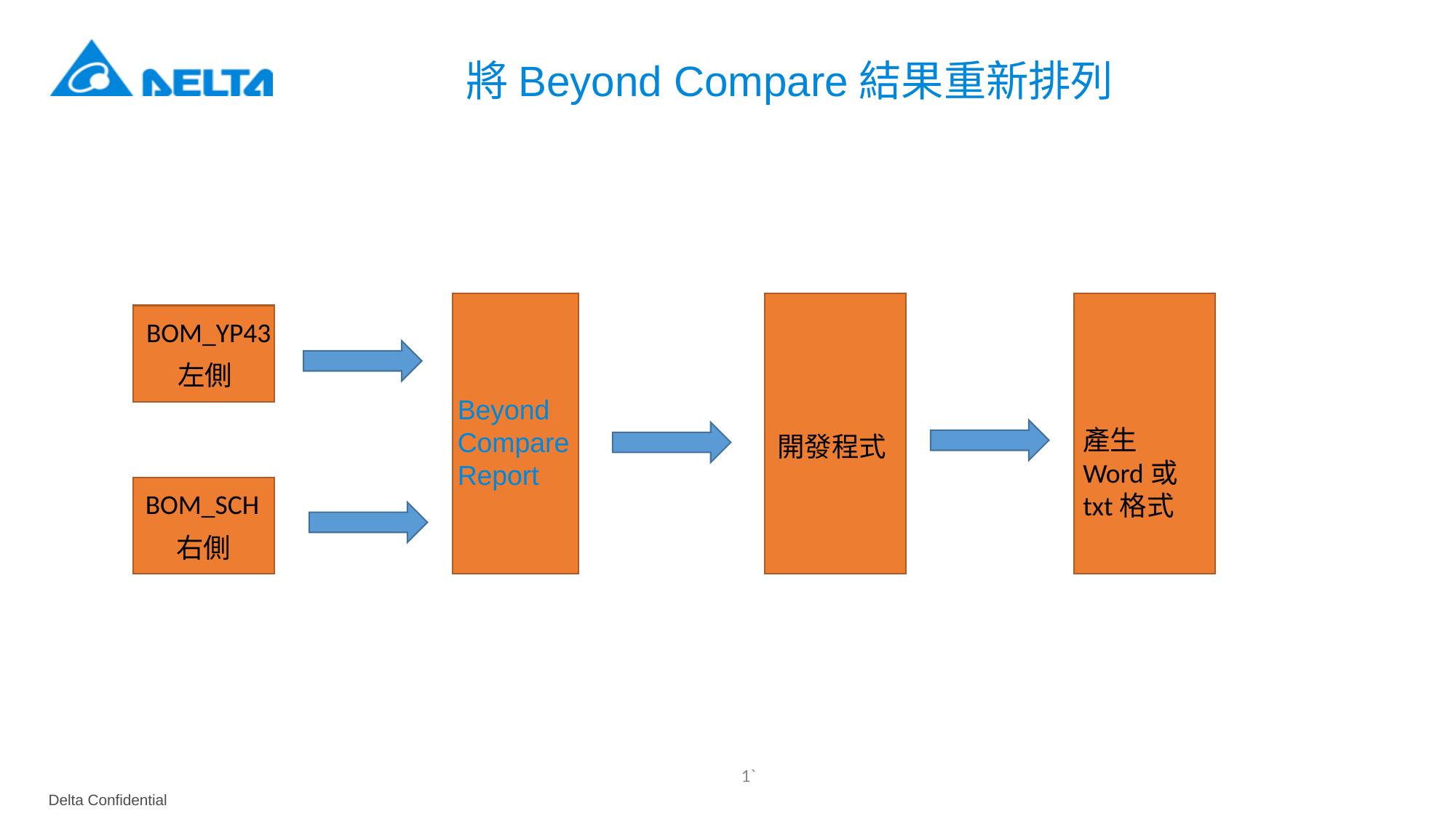

將Beyond Compare結果重新排列

BOM_YP43

左側
Beyond Compare
Report
產生Word或txt格式

開發程式

BOM_SCH

右側
1`